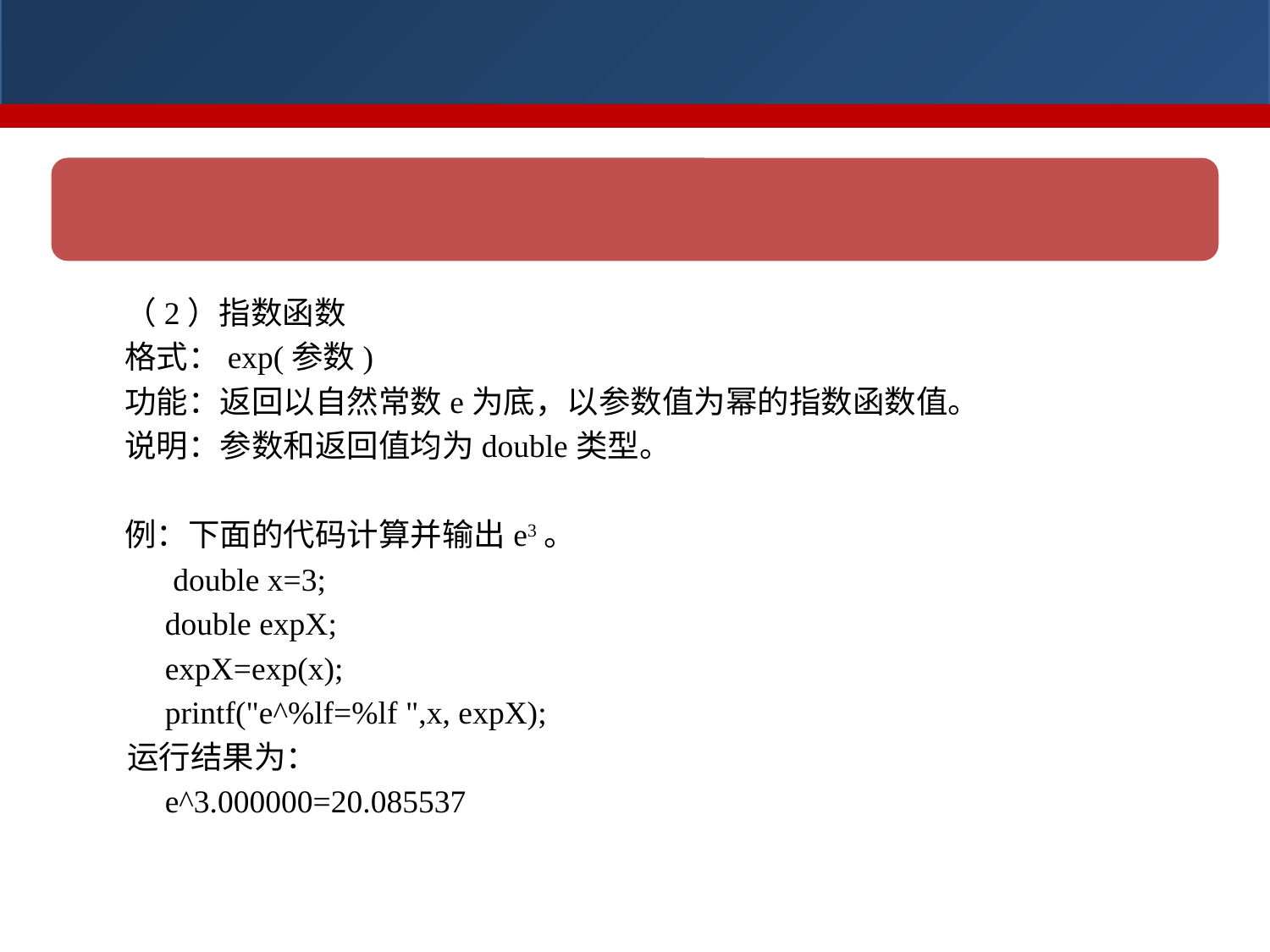

（2）指数函数
格式：exp(参数)
功能：返回以自然常数e为底，以参数值为幂的指数函数值。
说明：参数和返回值均为double类型。

例：下面的代码计算并输出e3。
      double x=3;
     double expX;
     expX=exp(x);
     printf("e^%lf=%lf ",x, expX);
  运行结果为：
     e^3.000000=20.085537